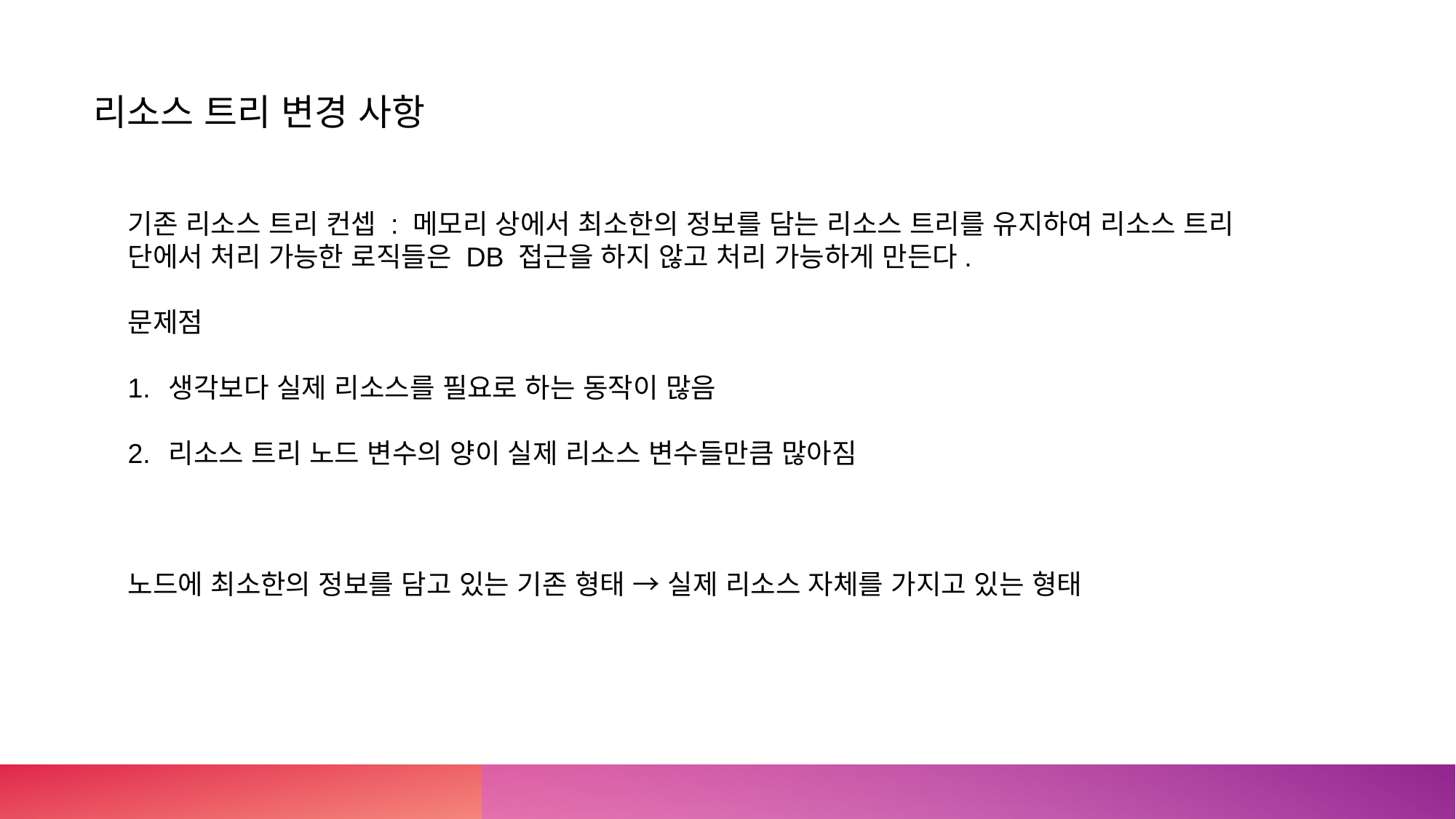

리소스 트리 변경 사항
기존 리소스 트리 컨셉 : 메모리 상에서 최소한의 정보를 담는 리소스 트리를 유지하여 리소스 트리 단에서 처리 가능한 로직들은 DB 접근을 하지 않고 처리 가능하게 만든다.

문제점

생각보다 실제 리소스를 필요로 하는 동작이 많음

리소스 트리 노드 변수의 양이 실제 리소스 변수들만큼 많아짐

노드에 최소한의 정보를 담고 있는 기존 형태 → 실제 리소스 자체를 가지고 있는 형태